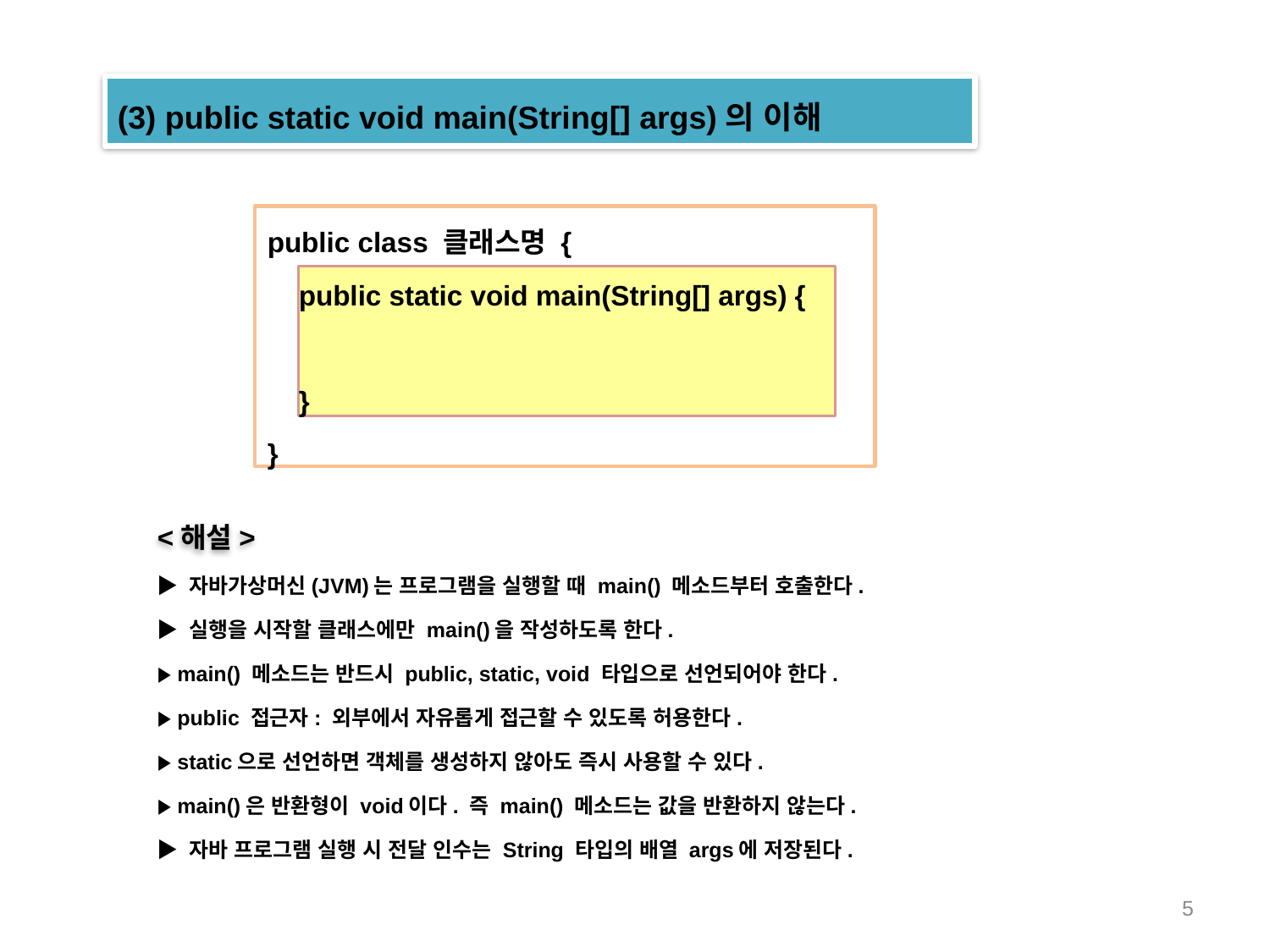

(3) public static void main(String[] args)의 이해
public class 클래스명 {
    public static void main(String[] args) {

    }
}

<해설>
▶ 자바가상머신(JVM)는 프로그램을 실행할 때 main() 메소드부터 호출한다.
▶ 실행을 시작할 클래스에만 main()을 작성하도록 한다.
▶ main() 메소드는 반드시 public, static, void 타입으로 선언되어야 한다.
▶ public 접근자: 외부에서 자유롭게 접근할 수 있도록 허용한다.
▶ static으로 선언하면 객체를 생성하지 않아도 즉시 사용할 수 있다.
▶ main()은 반환형이 void이다. 즉 main() 메소드는 값을 반환하지 않는다.
▶ 자바 프로그램 실행 시 전달 인수는 String 타입의 배열 args에 저장된다.
5